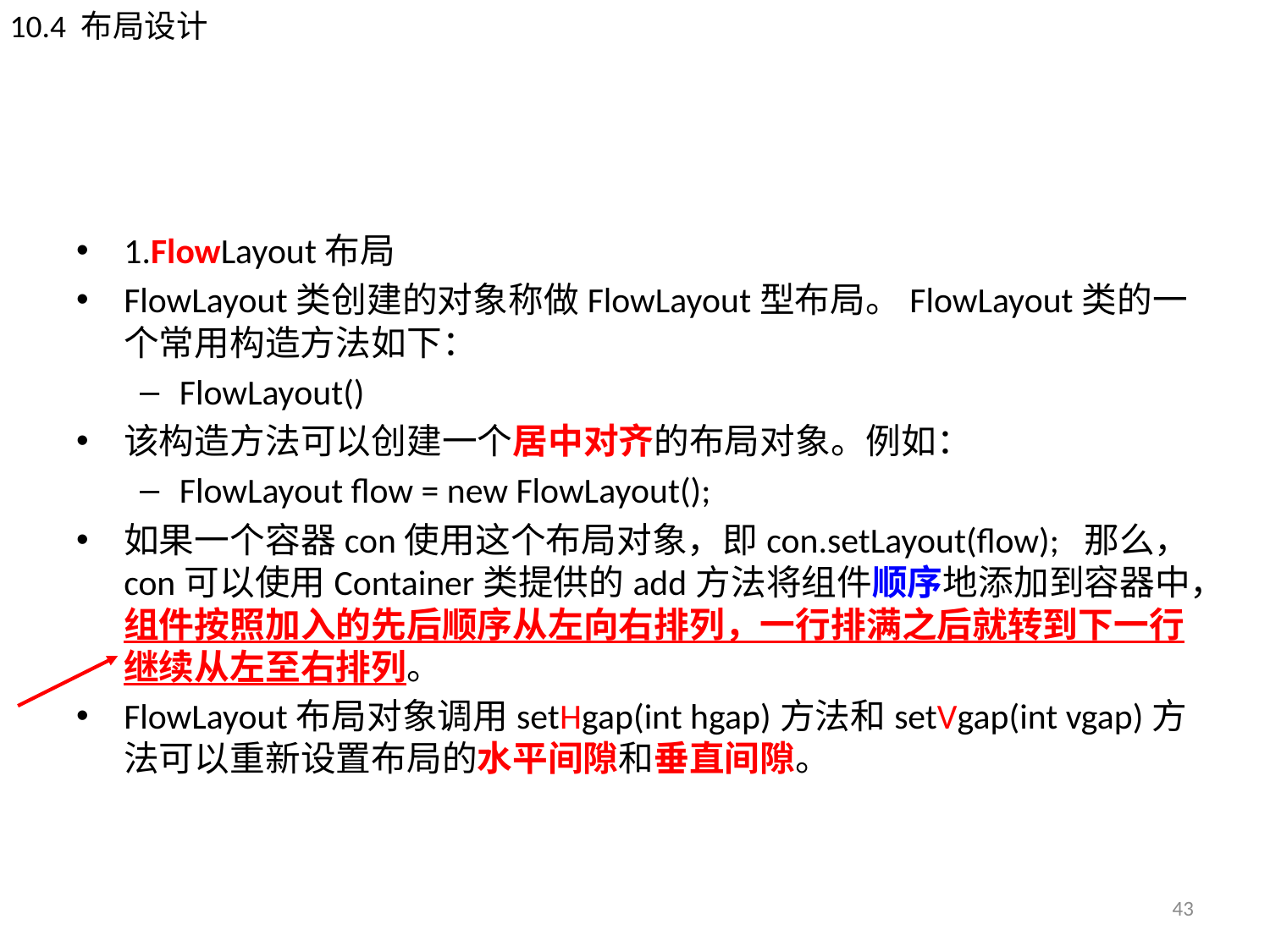

10.4 布局设计
#
1.FlowLayout布局
FlowLayout类创建的对象称做FlowLayout型布局。FlowLayout类的一个常用构造方法如下：
FlowLayout()
该构造方法可以创建一个居中对齐的布局对象。例如：
FlowLayout flow = new FlowLayout();
如果一个容器con使用这个布局对象，即con.setLayout(flow);  那么，con可以使用Container类提供的add方法将组件顺序地添加到容器中，组件按照加入的先后顺序从左向右排列，一行排满之后就转到下一行继续从左至右排列。
FlowLayout布局对象调用setHgap(int hgap)方法和setVgap(int vgap)方法可以重新设置布局的水平间隙和垂直间隙。

43